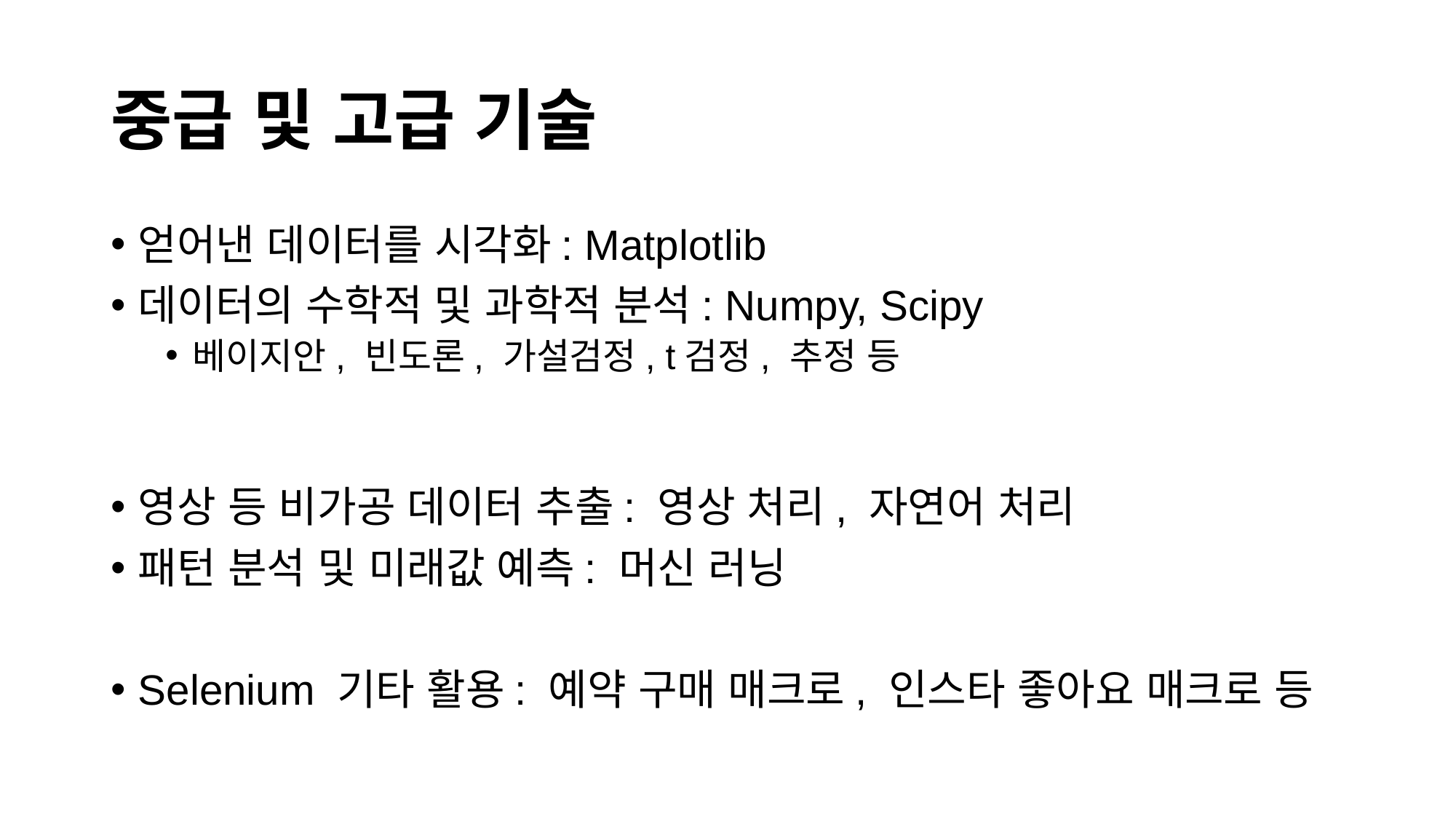

# 중급 및 고급 기술
얻어낸 데이터를 시각화: Matplotlib
데이터의 수학적 및 과학적 분석: Numpy, Scipy
베이지안, 빈도론, 가설검정, t검정, 추정 등

영상 등 비가공 데이터 추출: 영상 처리, 자연어 처리
패턴 분석 및 미래값 예측: 머신 러닝

Selenium 기타 활용: 예약 구매 매크로, 인스타 좋아요 매크로 등